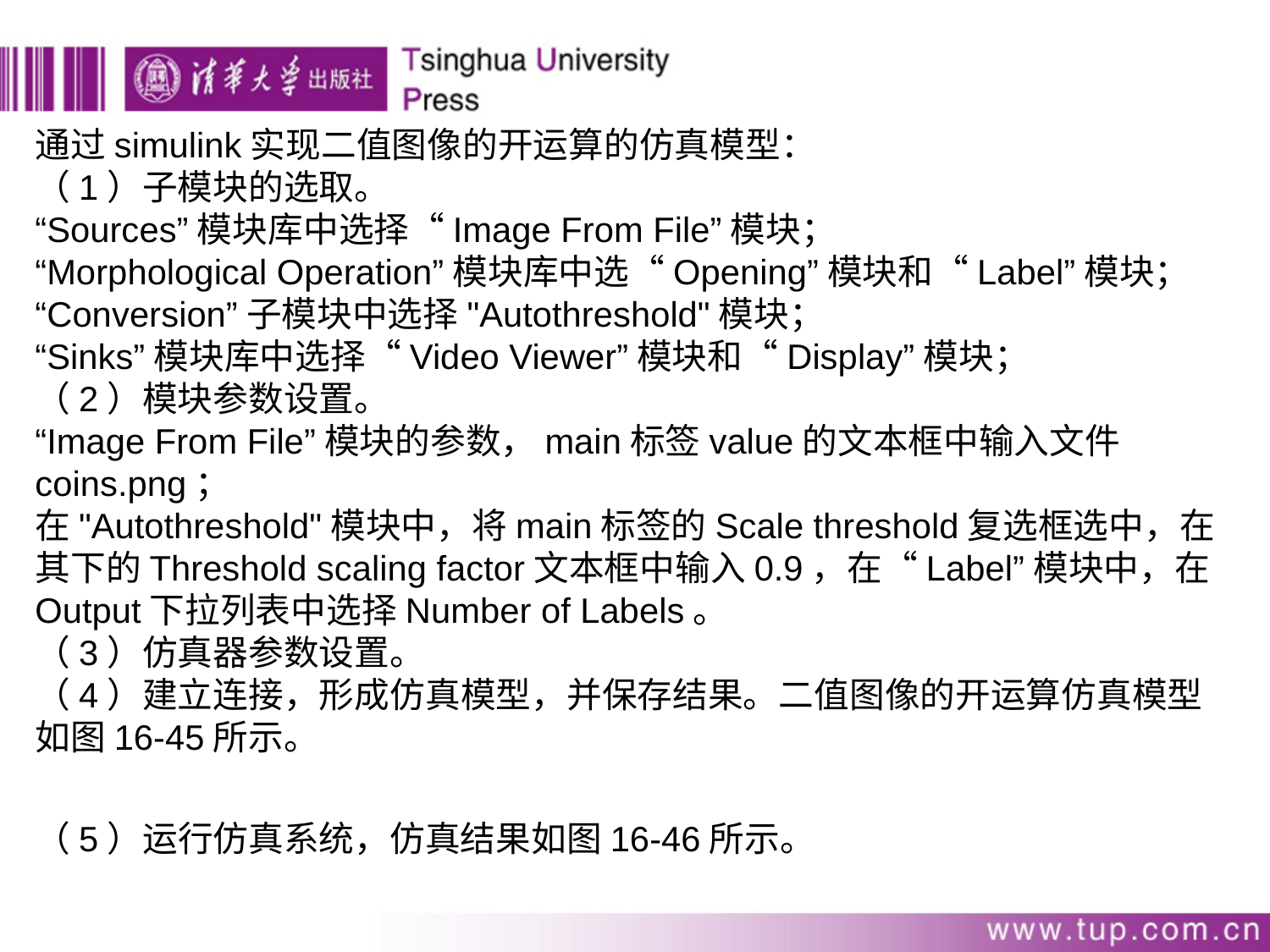

通过simulink实现二值图像的开运算的仿真模型：
（1）子模块的选取。
“Sources”模块库中选择“Image From File”模块；
“Morphological Operation”模块库中选“Opening”模块和“Label”模块；
“Conversion”子模块中选择"Autothreshold"模块；
“Sinks”模块库中选择“Video Viewer”模块和“Display”模块；
（2）模块参数设置。
“Image From File”模块的参数，main标签value的文本框中输入文件coins.png；
在"Autothreshold"模块中，将main标签的Scale threshold复选框选中，在其下的Threshold scaling factor文本框中输入0.9，在“Label”模块中，在Output下拉列表中选择Number of Labels。
（3）仿真器参数设置。
（4）建立连接，形成仿真模型，并保存结果。二值图像的开运算仿真模型如图16-45所示。
（5）运行仿真系统，仿真结果如图16-46所示。